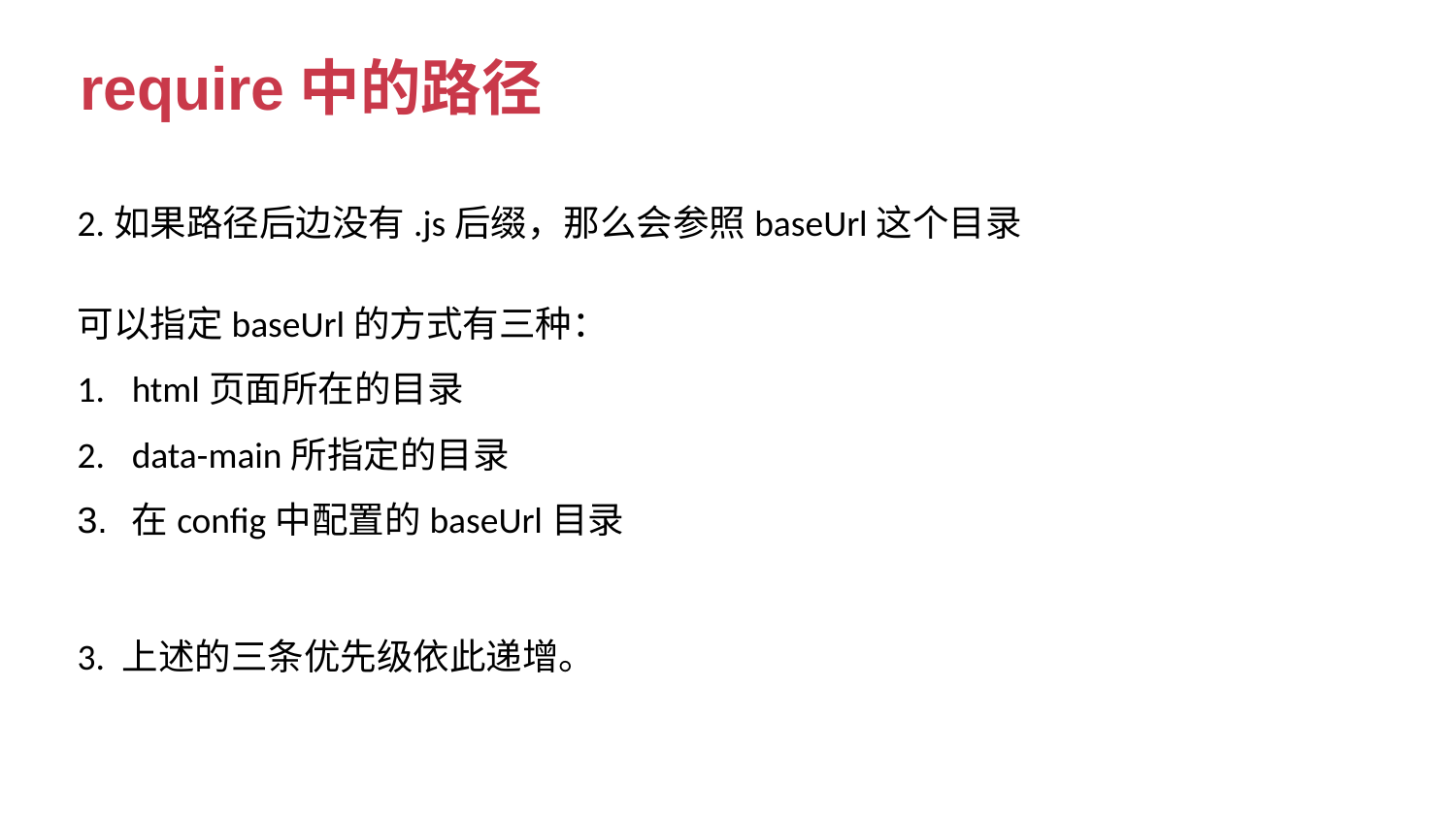

require中的路径
2.如果路径后边没有.js后缀，那么会参照baseUrl这个目录
可以指定baseUrl的方式有三种：
html页面所在的目录
data-main所指定的目录
在config中配置的baseUrl目录
3. 上述的三条优先级依此递增。